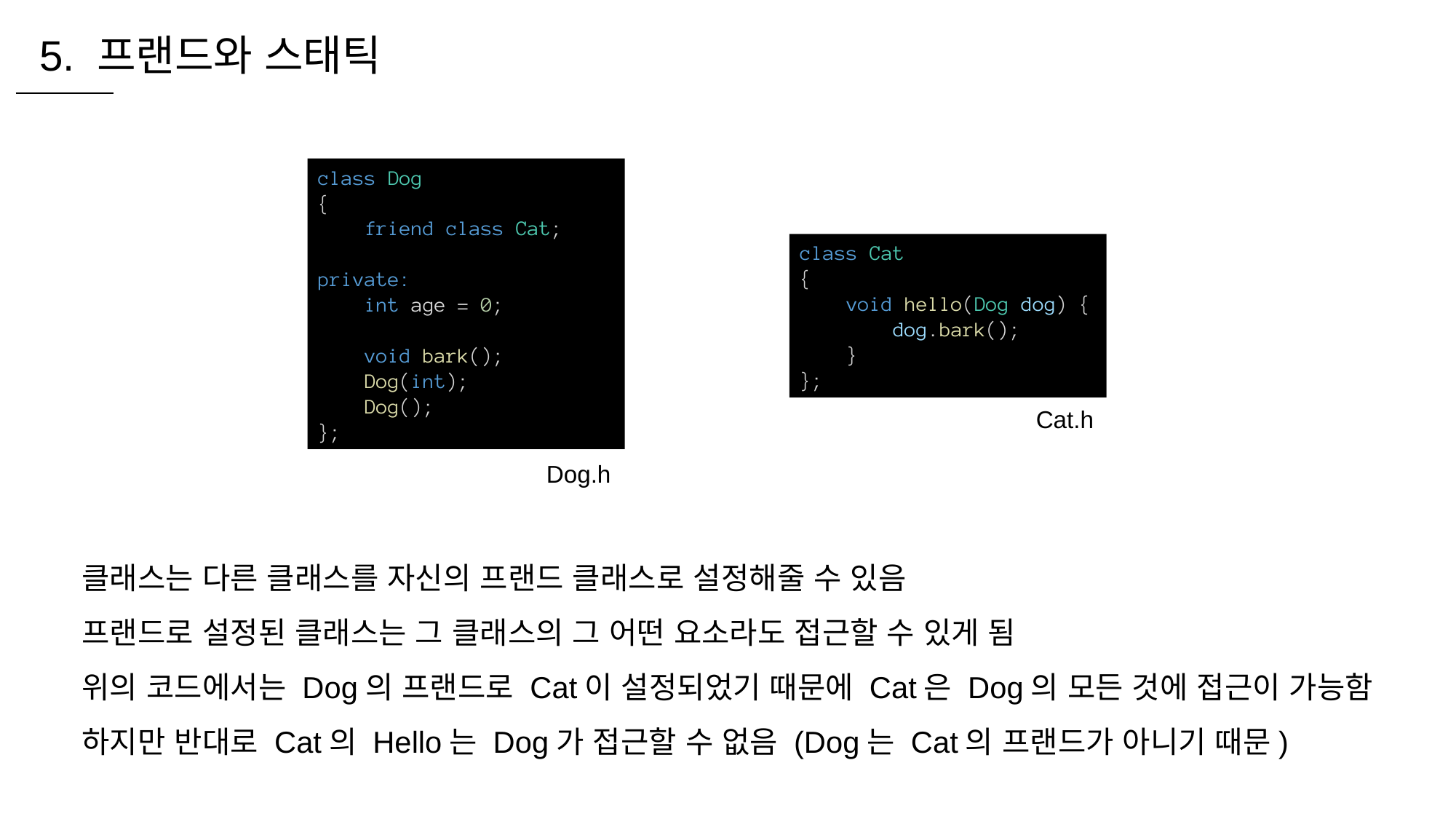

5. 프랜드와 스태틱
class Dog
{
    friend class Cat;
private:
    int age = 0;
    void bark();
    Dog(int);
    Dog();
};
Dog.h
class Cat
{
    void hello(Dog dog) {
        dog.bark();
    }
};
Cat.h
클래스는 다른 클래스를 자신의 프랜드 클래스로 설정해줄 수 있음
프랜드로 설정된 클래스는 그 클래스의 그 어떤 요소라도 접근할 수 있게 됨
위의 코드에서는 Dog의 프랜드로 Cat이 설정되었기 때문에 Cat은 Dog의 모든 것에 접근이 가능함
하지만 반대로 Cat의 Hello는 Dog가 접근할 수 없음 (Dog는 Cat의 프랜드가 아니기 때문)